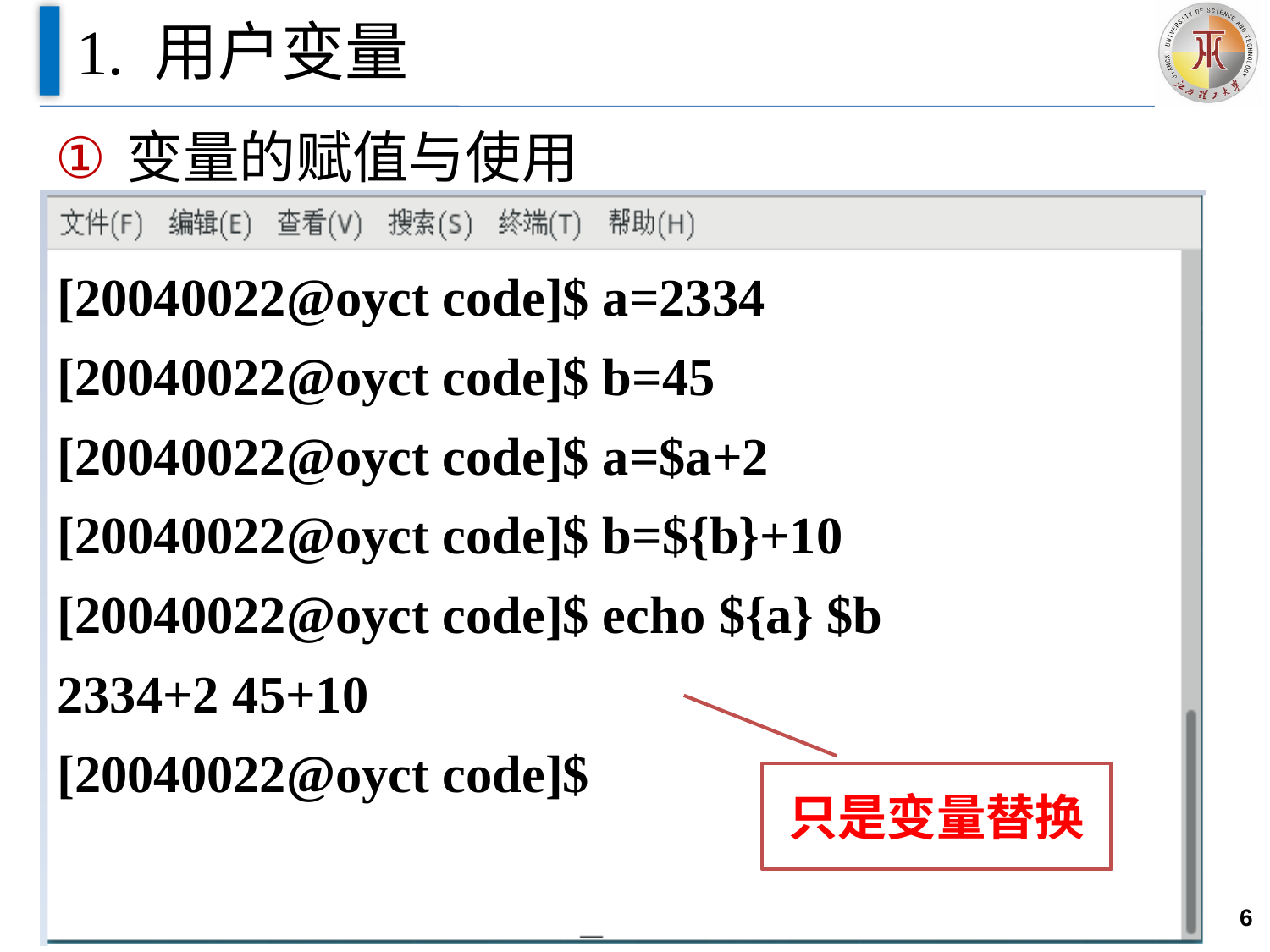

# 1. 用户变量
变量的赋值与使用
[20040022@oyct code]$ a=2334
[20040022@oyct code]$ b=45
[20040022@oyct code]$ a=$a+2
[20040022@oyct code]$ b=${b}+10
[20040022@oyct code]$ echo ${a} $b
2334+2 45+10
[20040022@oyct code]$
只是变量替换
6